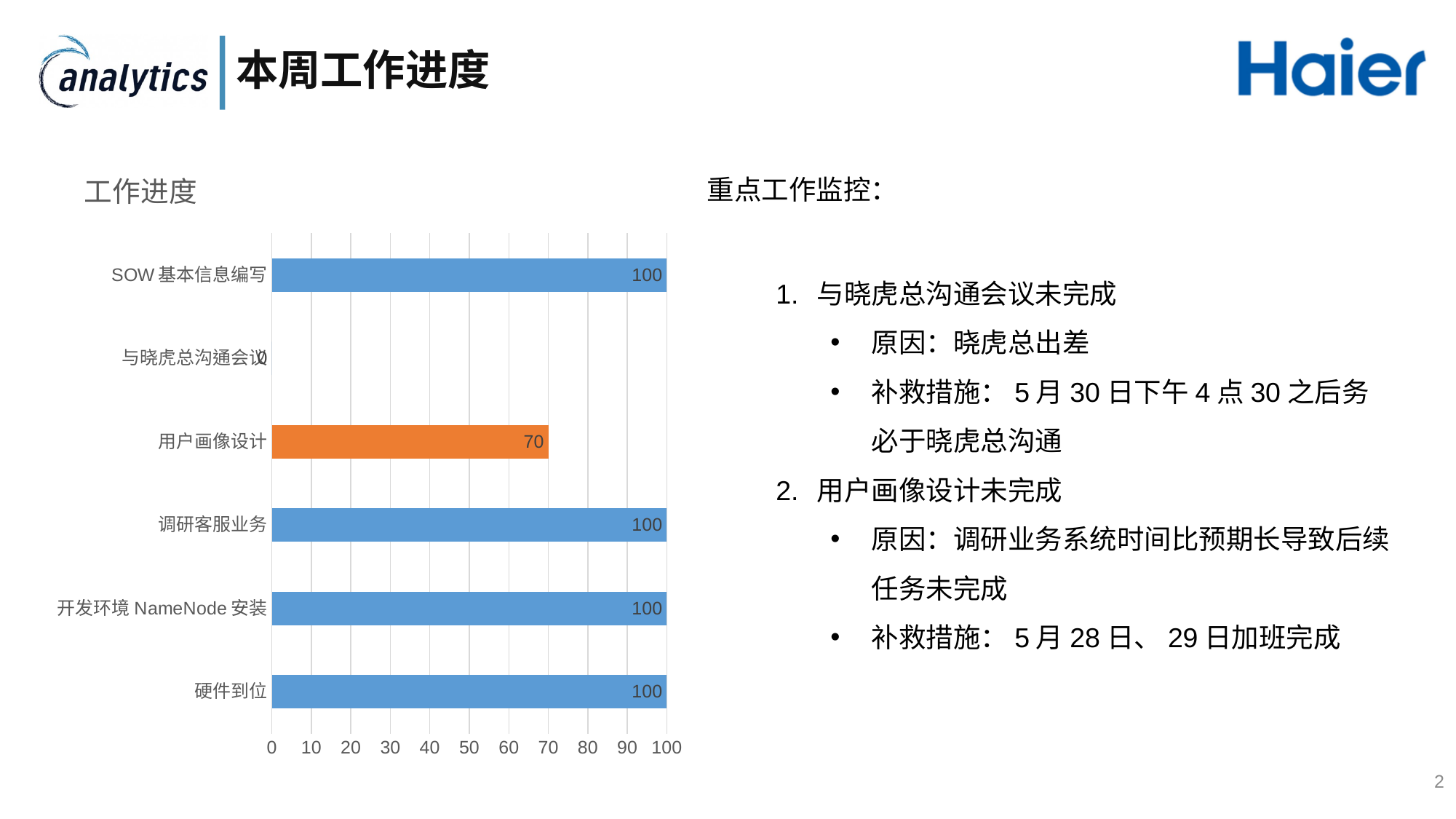

# 本周工作进度

### Chart: 工作进度

| Category | 进度 |
|---|---|
| 硬件到位 | 100.0 |
| 开发环境NameNode安装 | 100.0 |
| 调研客服业务 | 100.0 |
| 用户画像设计 | 70.0 |
| 与晓虎总沟通会议 | 0.0 |
| SOW基本信息编写 | 100.0 |
重点工作监控：
与晓虎总沟通会议未完成
原因：晓虎总出差
补救措施：5月30日下午4点30之后务必于晓虎总沟通
用户画像设计未完成
原因：调研业务系统时间比预期长导致后续任务未完成
补救措施：5月28日、29日加班完成
2